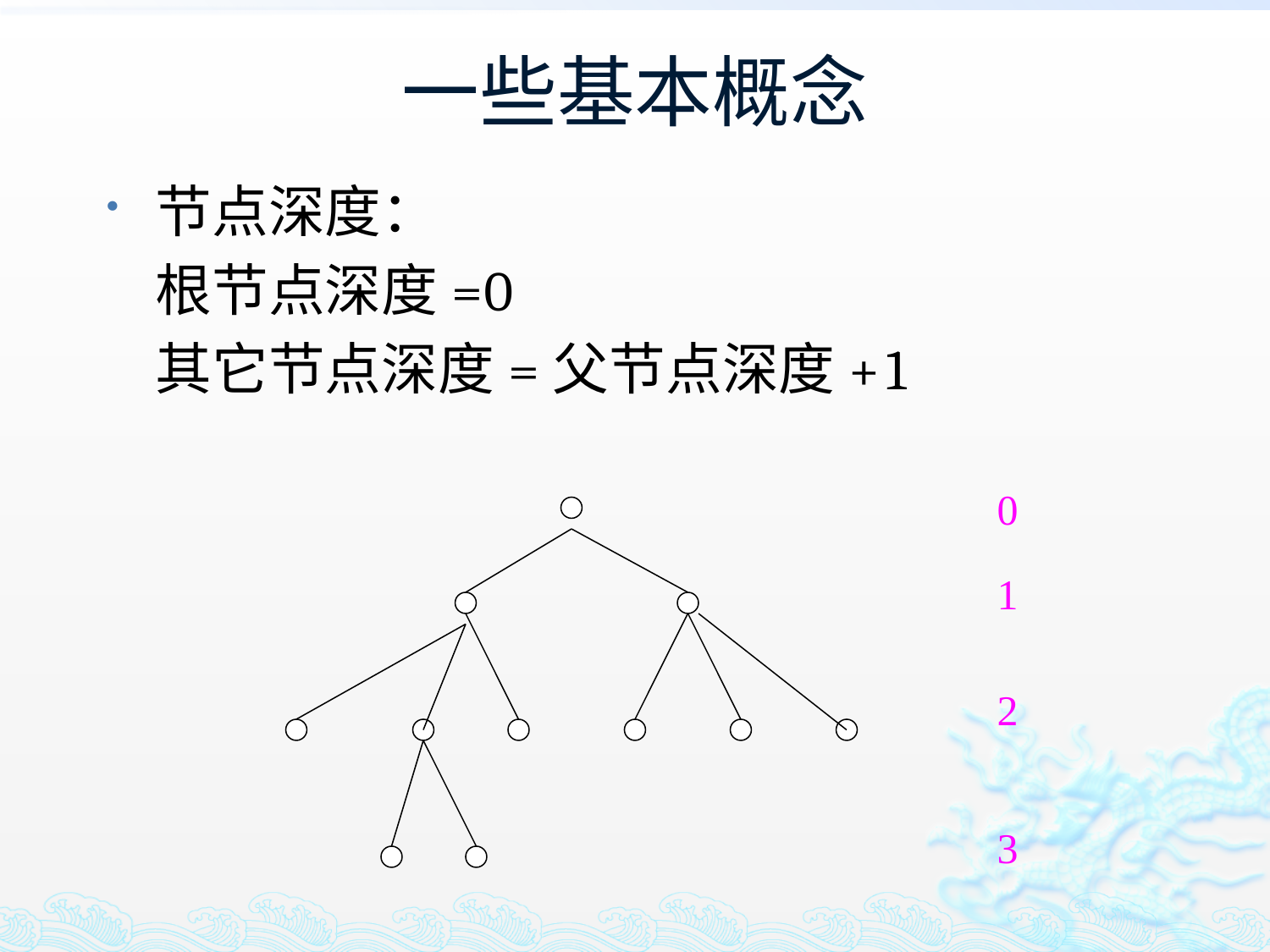

# 一些基本概念
节点深度：
	根节点深度=0
	其它节点深度=父节点深度+1
0

1

2

3

30